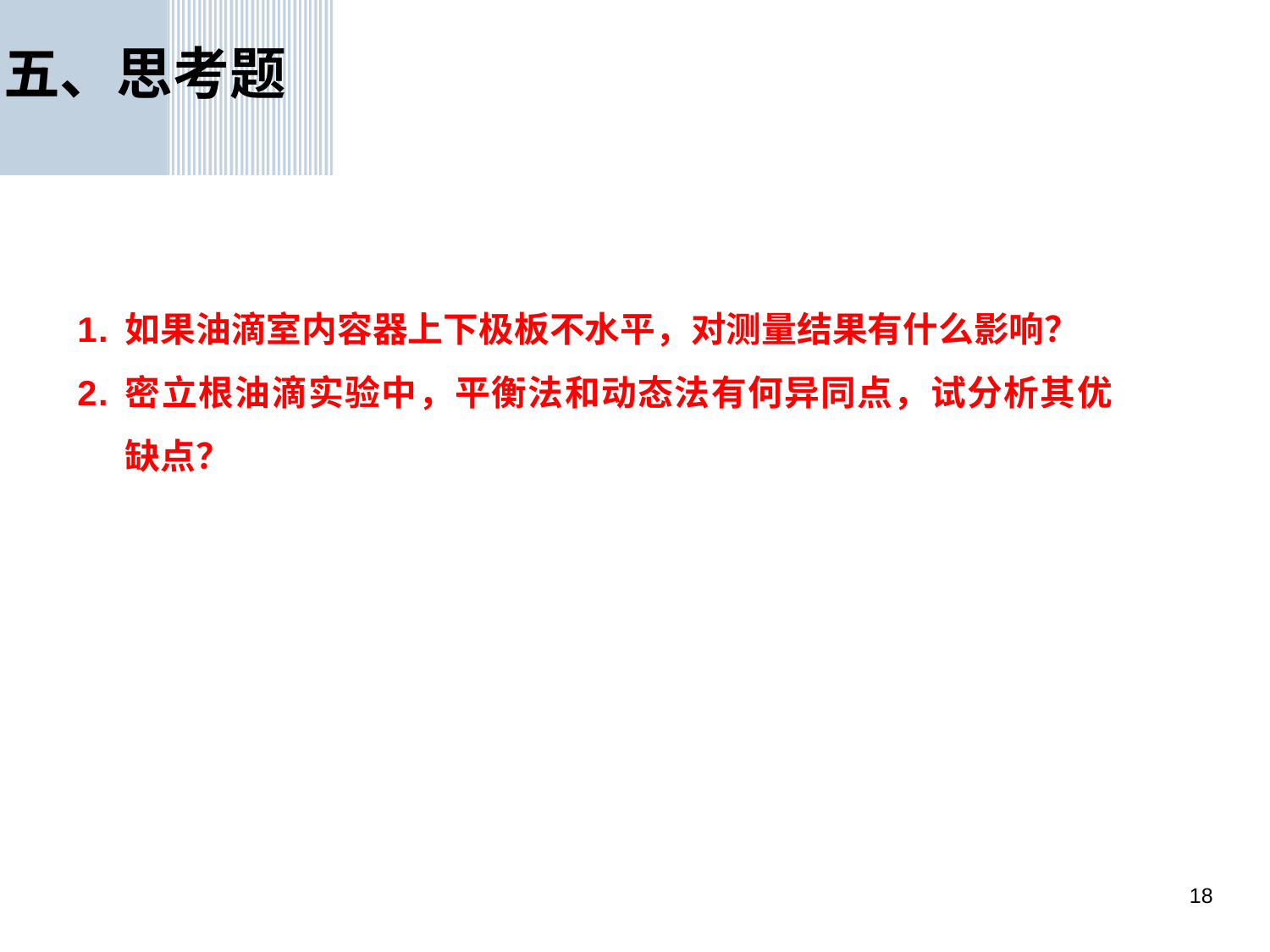

五、思考题
如果油滴室内容器上下极板不水平，对测量结果有什么影响？
密立根油滴实验中，平衡法和动态法有何异同点，试分析其优缺点？